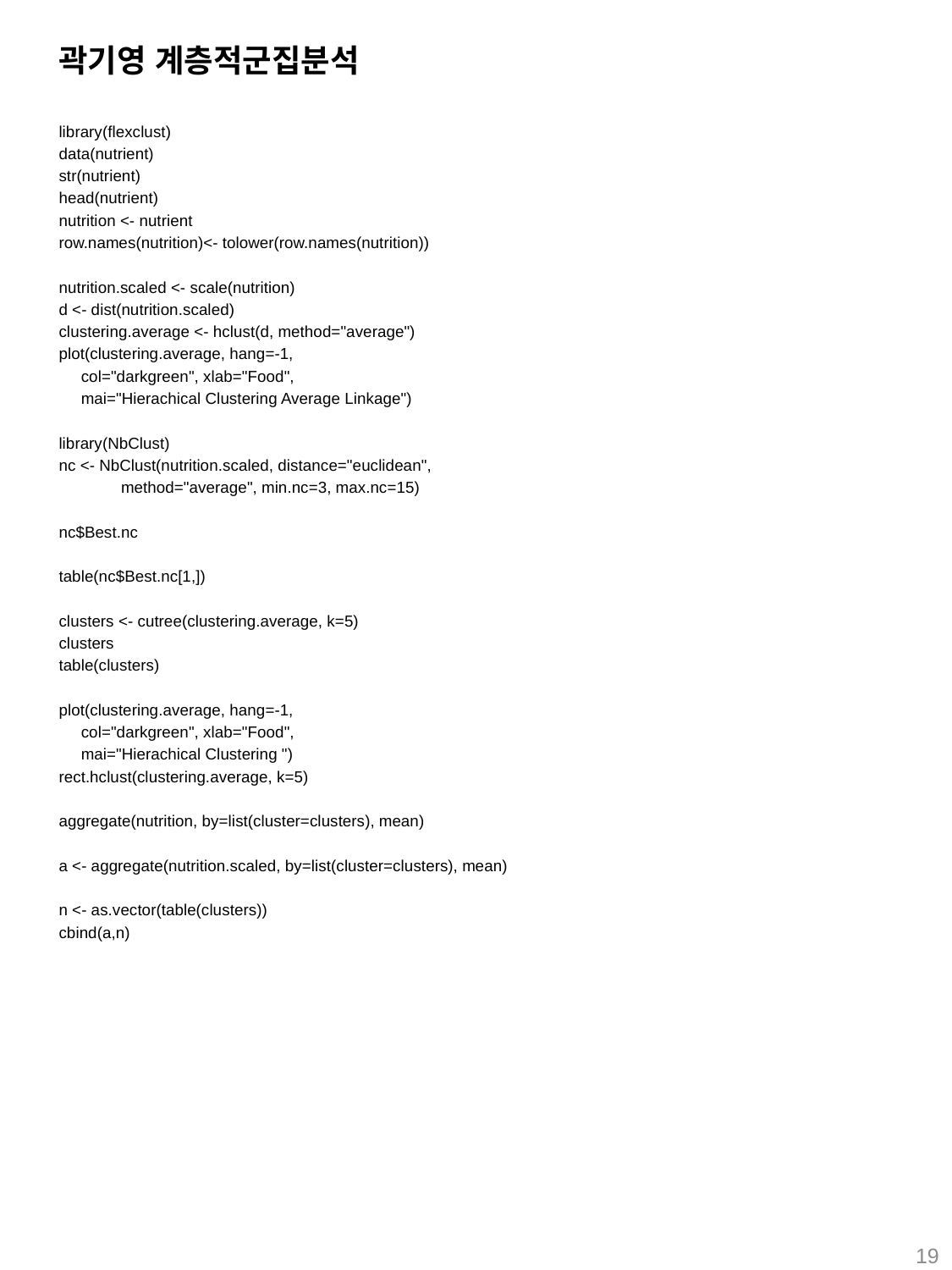

# 곽기영 계층적군집분석
library(flexclust)
data(nutrient)
str(nutrient)
head(nutrient)
nutrition <- nutrient
row.names(nutrition)<- tolower(row.names(nutrition))

nutrition.scaled <- scale(nutrition)
d <- dist(nutrition.scaled)
clustering.average <- hclust(d, method="average")
plot(clustering.average, hang=-1,
     col="darkgreen", xlab="Food",
     mai="Hierachical Clustering Average Linkage")

library(NbClust)
nc <- NbClust(nutrition.scaled, distance="euclidean",
              method="average", min.nc=3, max.nc=15)

nc$Best.nc

table(nc$Best.nc[1,])

clusters <- cutree(clustering.average, k=5)
clusters
table(clusters)

plot(clustering.average, hang=-1,
     col="darkgreen", xlab="Food",
     mai="Hierachical Clustering ")
rect.hclust(clustering.average, k=5)

aggregate(nutrition, by=list(cluster=clusters), mean)

a <- aggregate(nutrition.scaled, by=list(cluster=clusters), mean)

n <- as.vector(table(clusters))
cbind(a,n)
19